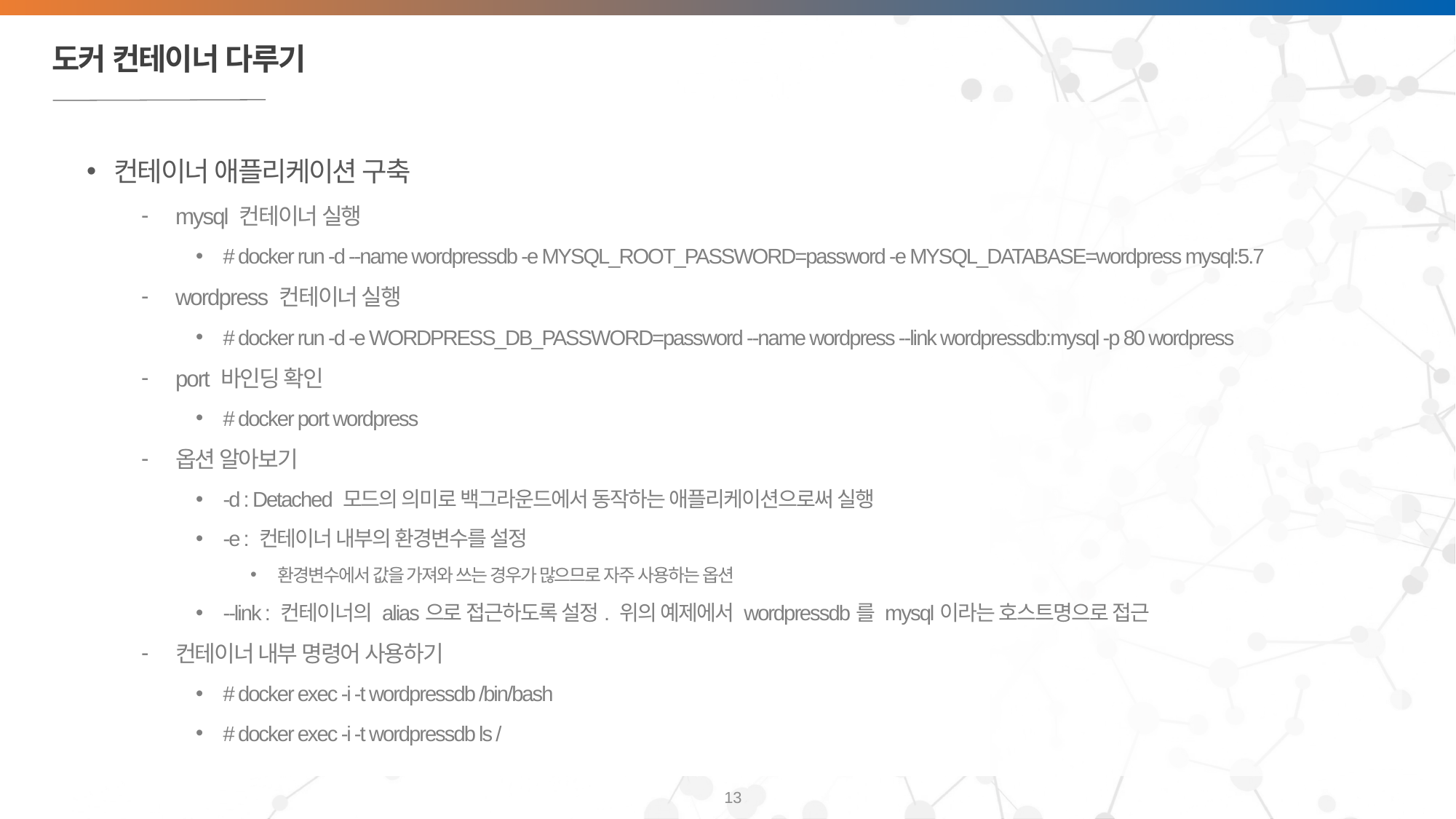

# 도커 컨테이너 다루기

컨테이너 애플리케이션 구축
mysql 컨테이너 실행
# docker run -d --name wordpressdb -e MYSQL_ROOT_PASSWORD=password -e MYSQL_DATABASE=wordpress mysql:5.7
wordpress 컨테이너 실행
# docker run -d -e WORDPRESS_DB_PASSWORD=password --name wordpress --link wordpressdb:mysql -p 80 wordpress
port 바인딩 확인
# docker port wordpress
옵션 알아보기
-d : Detached 모드의 의미로 백그라운드에서 동작하는 애플리케이션으로써 실행
-e : 컨테이너 내부의 환경변수를 설정
환경변수에서 값을 가져와 쓰는 경우가 많으므로 자주 사용하는 옵션
--link : 컨테이너의 alias으로 접근하도록 설정. 위의 예제에서 wordpressdb를 mysql이라는 호스트명으로 접근
컨테이너 내부 명령어 사용하기
# docker exec -i -t wordpressdb /bin/bash
# docker exec -i -t wordpressdb ls /
13